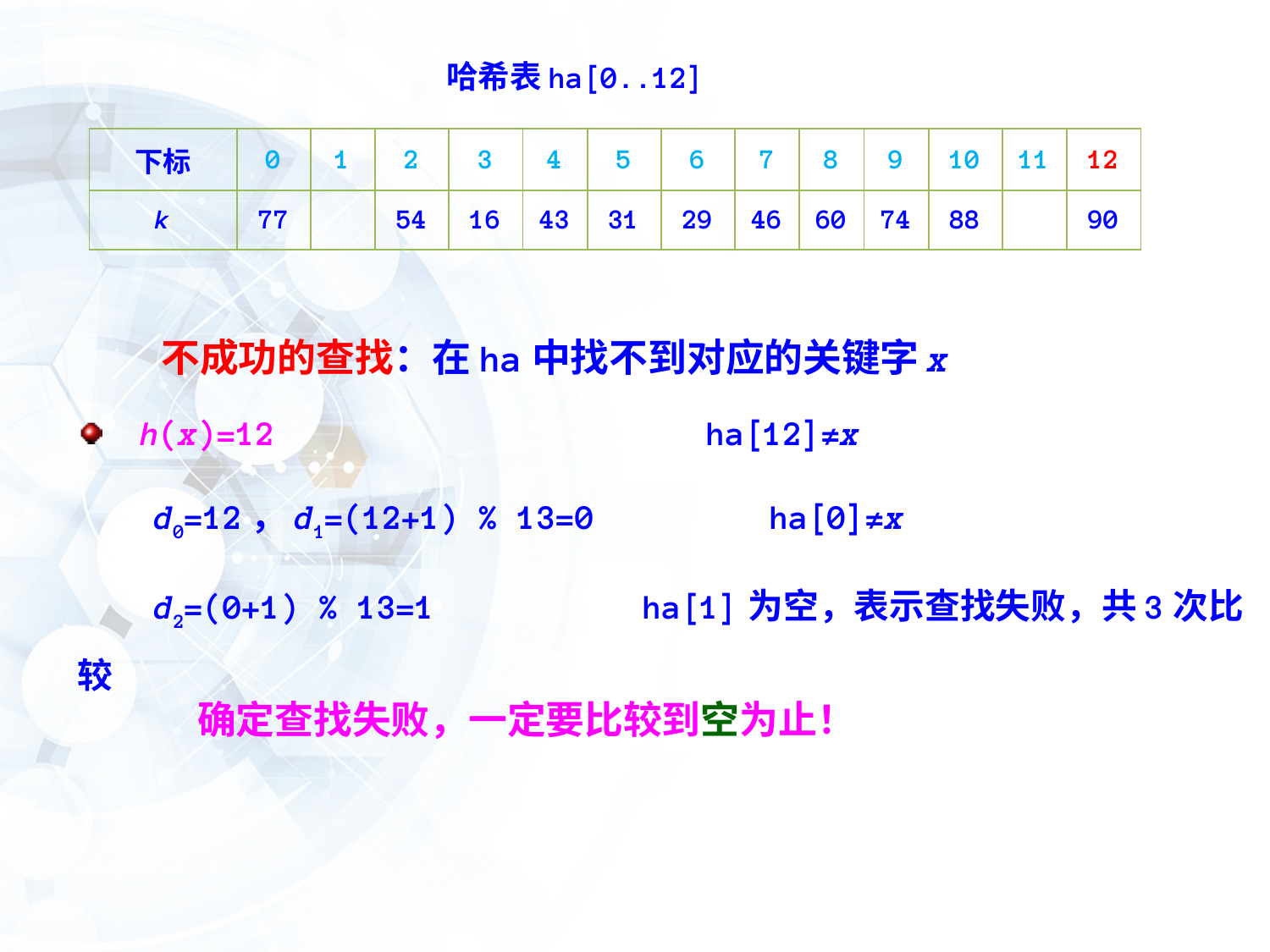

哈希表ha[0..12]
| 下标 | 0 | 1 | 2 | 3 | 4 | 5 | 6 | 7 | 8 | 9 | 10 | 11 | 12 |
| --- | --- | --- | --- | --- | --- | --- | --- | --- | --- | --- | --- | --- | --- |
| k | 77 |  | 54 | 16 | 43 | 31 | 29 | 46 | 60 | 74 | 88 |  | 90 |
不成功的查找：在ha中找不到对应的关键字x
h(x)=12			   ha[12]≠x
    d0=12，d1=(12+1) % 13=0	   ha[0]≠x
    d2=(0+1) % 13=1		   ha[1]为空，表示查找失败，共3次比较
确定查找失败，一定要比较到空为止！